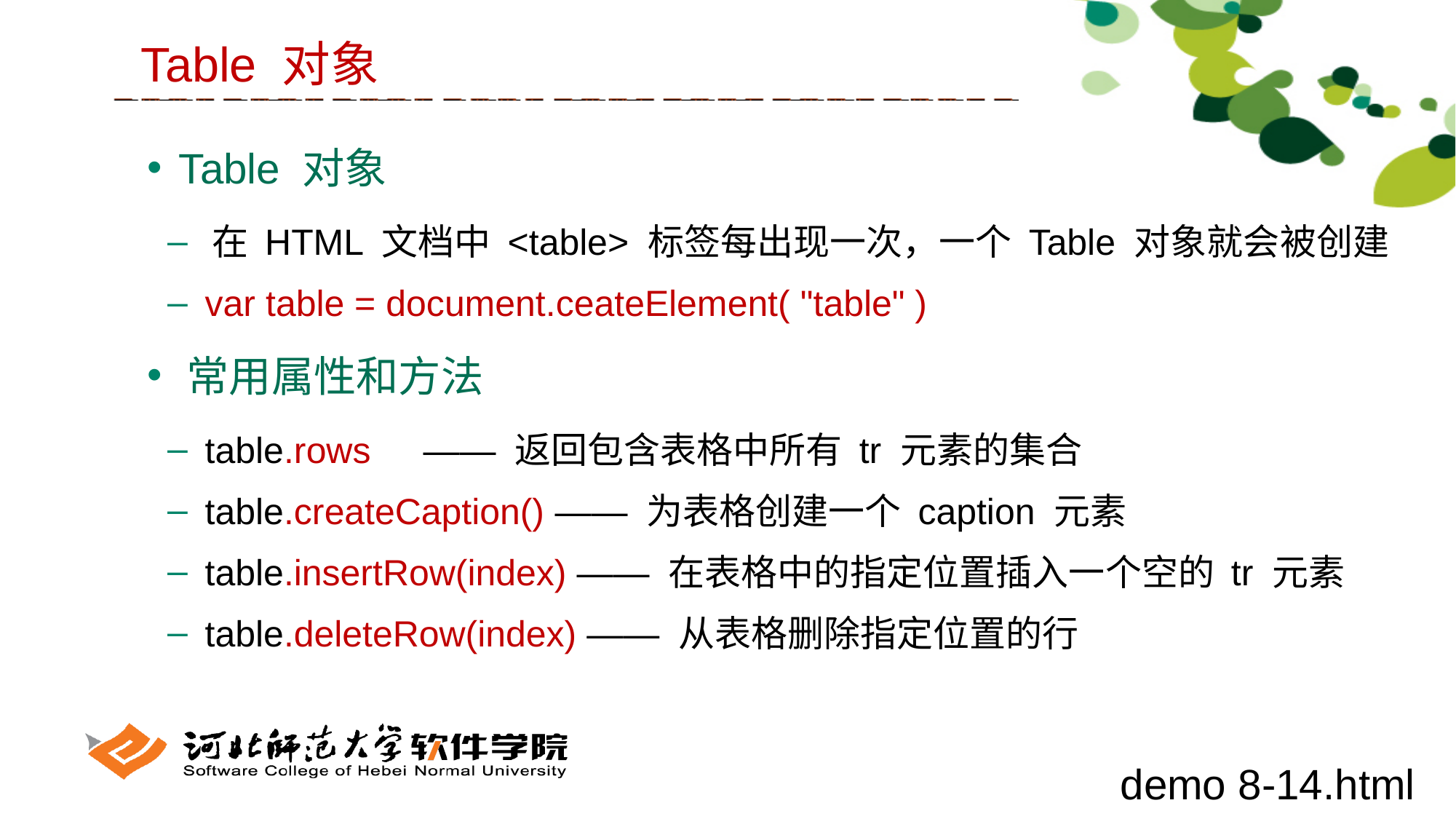

Table 对象
 Table 对象
 在 HTML 文档中 <table> 标签每出现一次，一个 Table 对象就会被创建
 var table = document.ceateElement( "table" )
 常用属性和方法
 table.rows	 —— 返回包含表格中所有 tr 元素的集合
 table.createCaption() —— 为表格创建一个 caption 元素
 table.insertRow(index) —— 在表格中的指定位置插入一个空的 tr 元素
 table.deleteRow(index) —— 从表格删除指定位置的行
demo 8-14.html